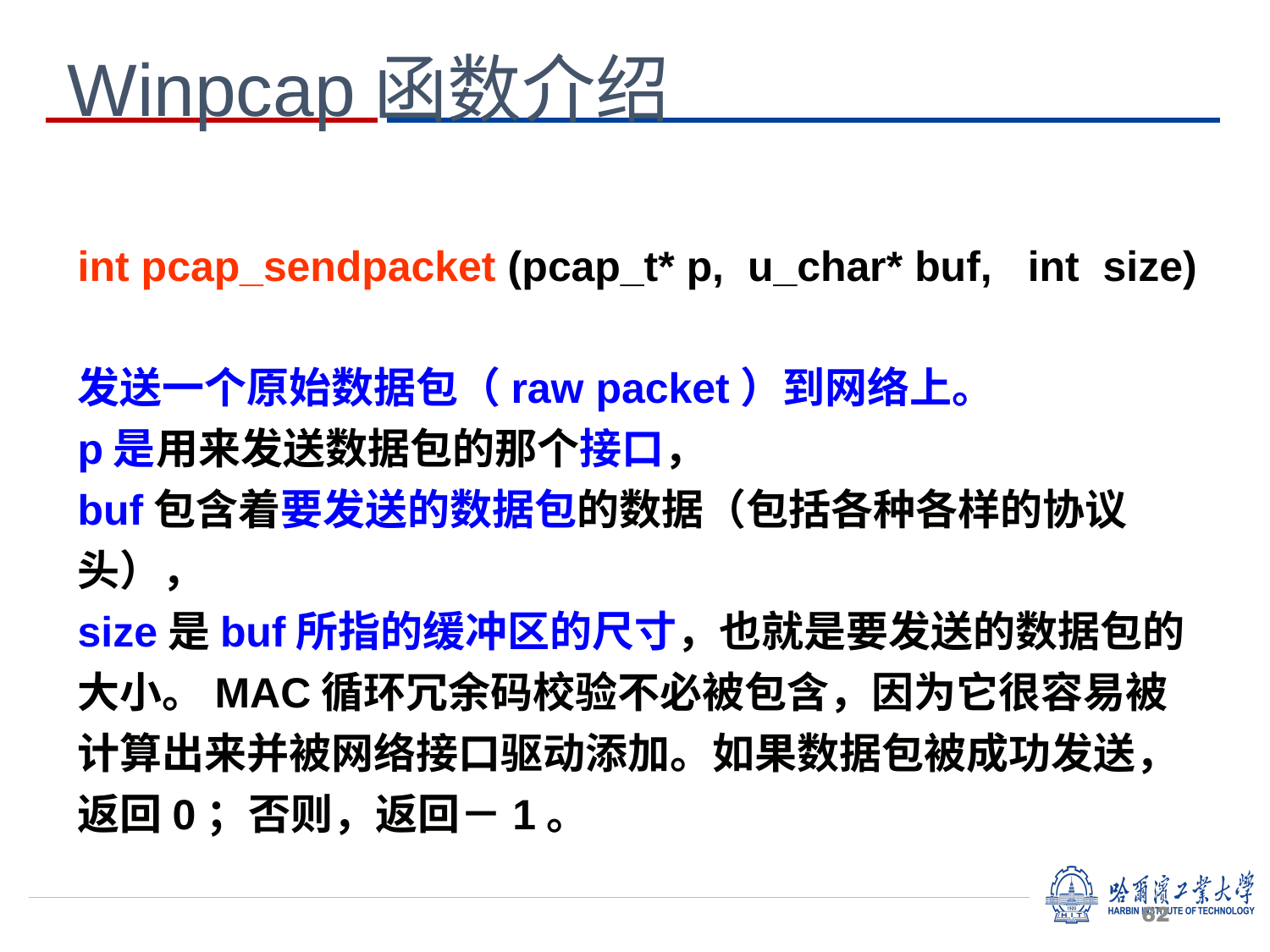

Winpcap函数介绍
int pcap_sendpacket (pcap_t* p,  u_char* buf,   int  size)

发送一个原始数据包（raw packet）到网络上。
p是用来发送数据包的那个接口，
buf包含着要发送的数据包的数据（包括各种各样的协议头），
size是buf所指的缓冲区的尺寸，也就是要发送的数据包的大小。MAC循环冗余码校验不必被包含，因为它很容易被计算出来并被网络接口驱动添加。如果数据包被成功发送，返回0；否则，返回－1。

62